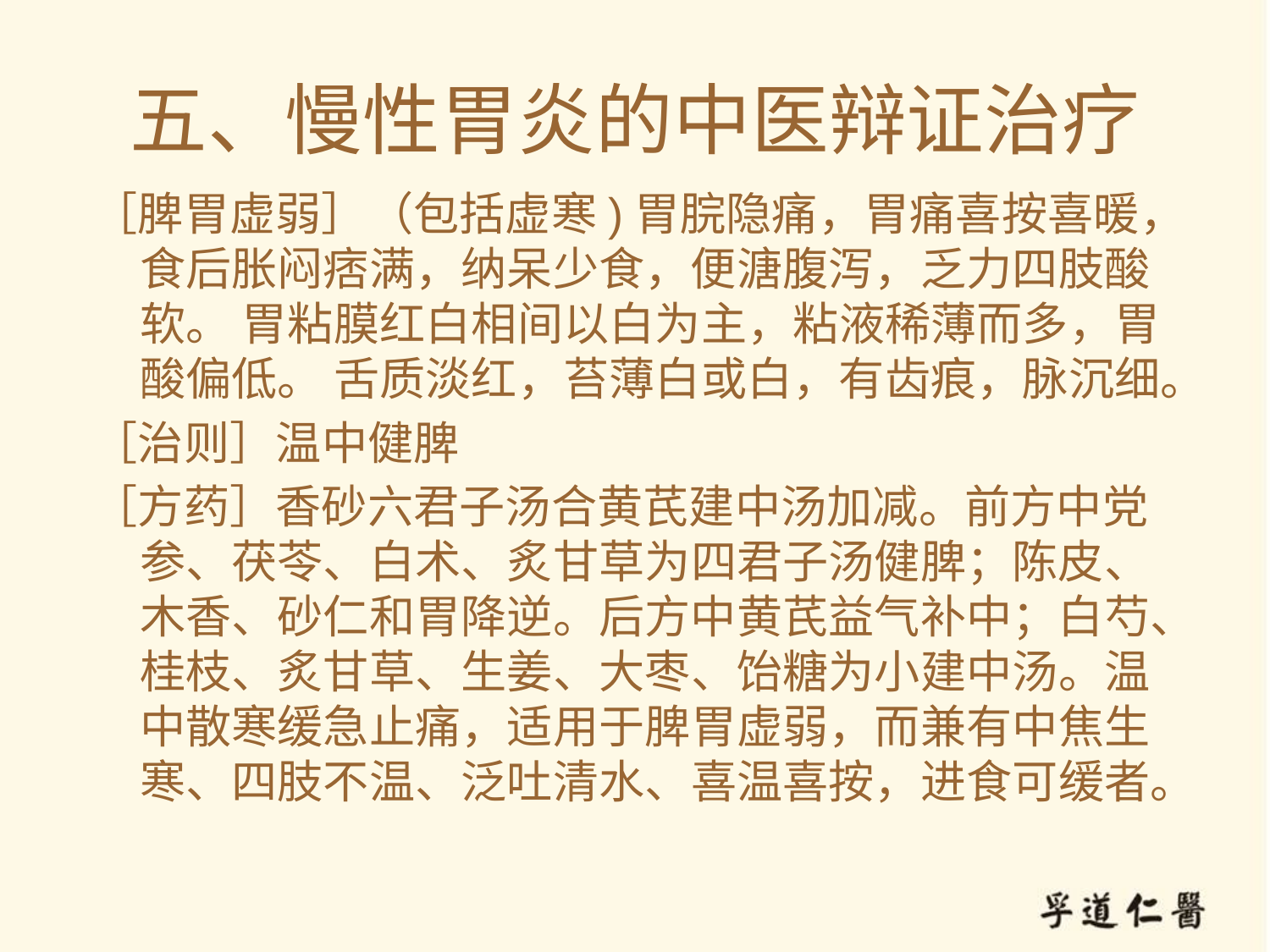

# 五、慢性胃炎的中医辩证治疗
［脾胃虚弱］（包括虚寒)胃脘隐痛，胃痛喜按喜暖，食后胀闷痞满，纳呆少食，便溏腹泻，乏力四肢酸软。 胃粘膜红白相间以白为主，粘液稀薄而多，胃酸偏低。 舌质淡红，苔薄白或白，有齿痕，脉沉细。
［治则］温中健脾
［方药］香砂六君子汤合黄芪建中汤加减。前方中党参、茯苓、白术、炙甘草为四君子汤健脾；陈皮、木香、砂仁和胃降逆。后方中黄芪益气补中；白芍、桂枝、炙甘草、生姜、大枣、饴糖为小建中汤。温中散寒缓急止痛，适用于脾胃虚弱，而兼有中焦生寒、四肢不温、泛吐清水、喜温喜按，进食可缓者。